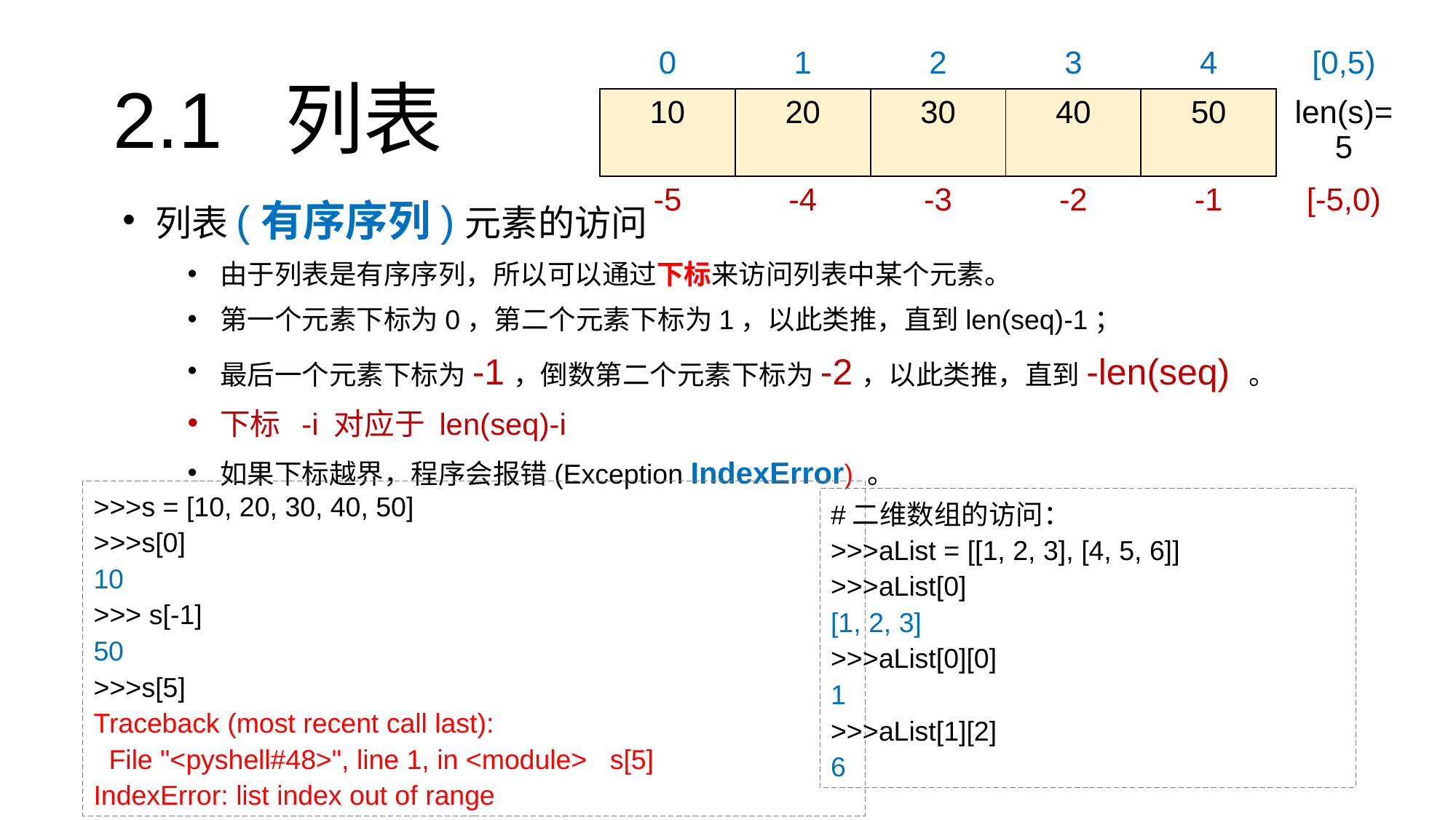

| 0 | 1 | 2 | 3 | 4 | [0,5) |
| --- | --- | --- | --- | --- | --- |
| 10 | 20 | 30 | 40 | 50 | len(s)=5 |
| -5 | -4 | -3 | -2 | -1 | [-5,0) |
# 2.1  列表
列表(有序序列)元素的访问
由于列表是有序序列，所以可以通过下标来访问列表中某个元素。
第一个元素下标为0，第二个元素下标为1，以此类推，直到len(seq)-1；
最后一个元素下标为-1，倒数第二个元素下标为-2，以此类推，直到-len(seq) 。
下标  -i 对应于 len(seq)-i
如果下标越界，程序会报错(Exception IndexError) 。
>>>s = [10, 20, 30, 40, 50]
>>>s[0]
10
>>> s[-1]
50
>>>s[5]
Traceback (most recent call last):
  File "<pyshell#48>", line 1, in <module>   s[5]
IndexError: list index out of range
#二维数组的访问：
>>>aList = [[1, 2, 3], [4, 5, 6]]
>>>aList[0]
[1, 2, 3]
>>>aList[0][0]
1
>>>aList[1][2]
6